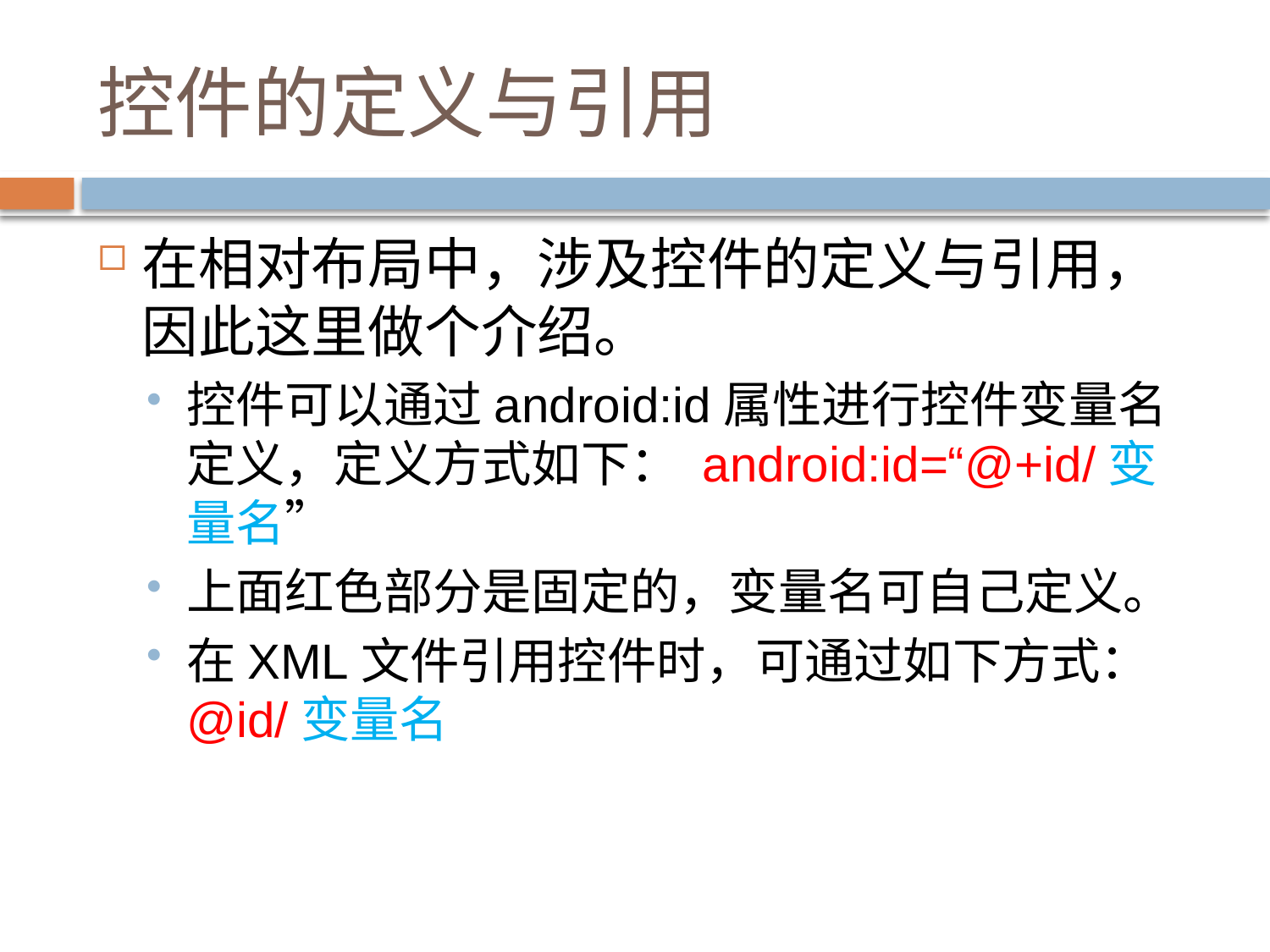

# 控件的定义与引用
在相对布局中，涉及控件的定义与引用，因此这里做个介绍。
控件可以通过android:id属性进行控件变量名定义，定义方式如下： android:id=“@+id/变量名”
上面红色部分是固定的，变量名可自己定义。
在XML文件引用控件时，可通过如下方式：@id/变量名